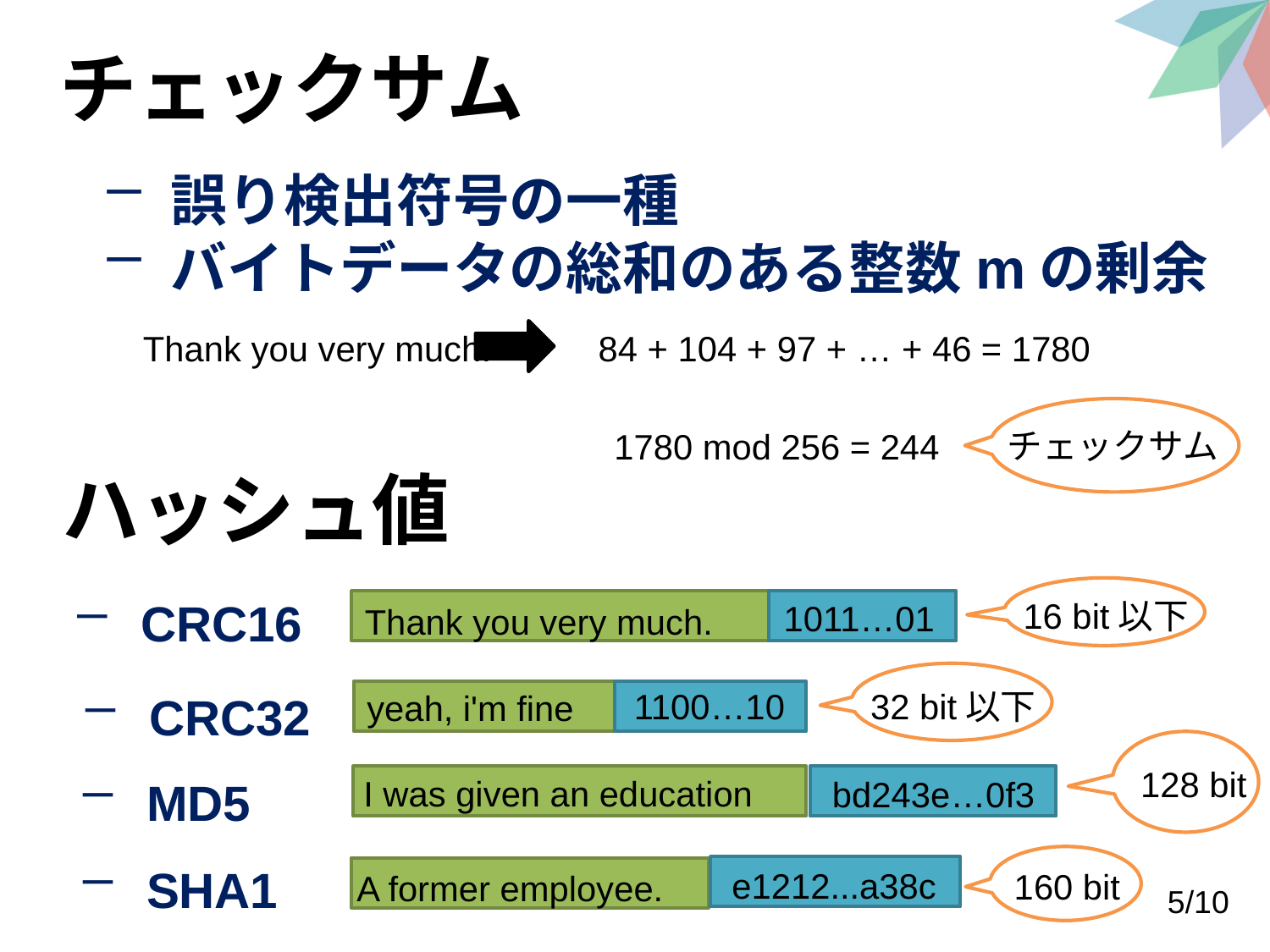

チェックサム
誤り検出符号の一種
バイトデータの総和のある整数mの剰余
Thank you very much.           28 + 88 + 129 + … + 223 = 12985

12985 mod 256 = 128

Thank you very much.
bd243e…0f3
Thank you very much.           84 + 104 + 97 + … + 46 = 1780

1780 mod 256 = 244

チェックサム
# ハッシュ値

16 bit以下
CRC16
1011…01

Thank you very much.

32 bit以下
1100…10
yeah, i'm fine

CRC32

128 bit
I was given an education

bd243e…0f3
MD5

160 bit
SHA1

e1212...a38c
A former employee.
5/10